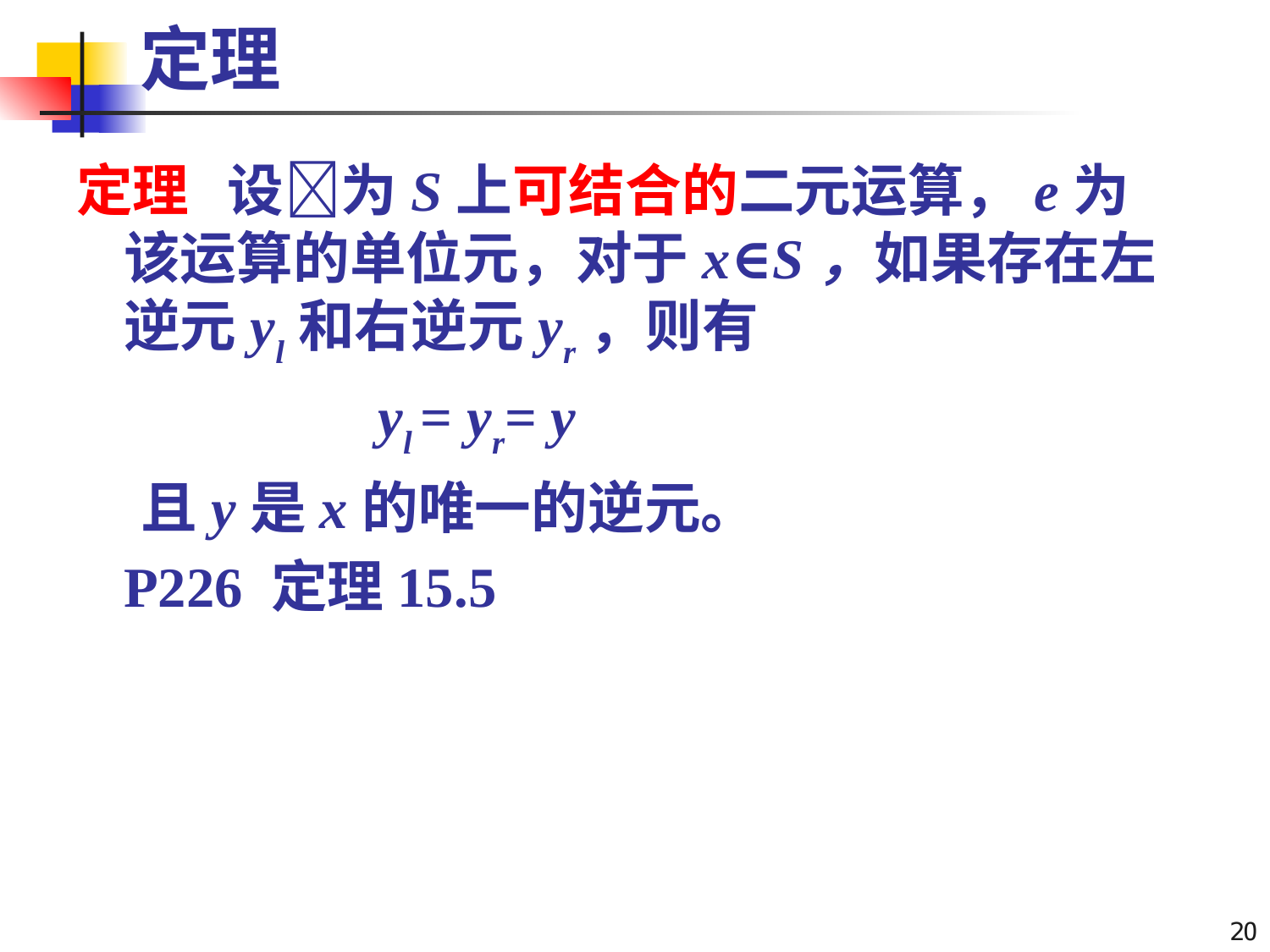

# 定理
定理   设°为S上可结合的二元运算，e为该运算的单位元，对于x∈S，如果存在左逆元yl和右逆元yr，则有
			yl = yr= y
    且y是x的唯一的逆元。
	P226 定理15.5
20